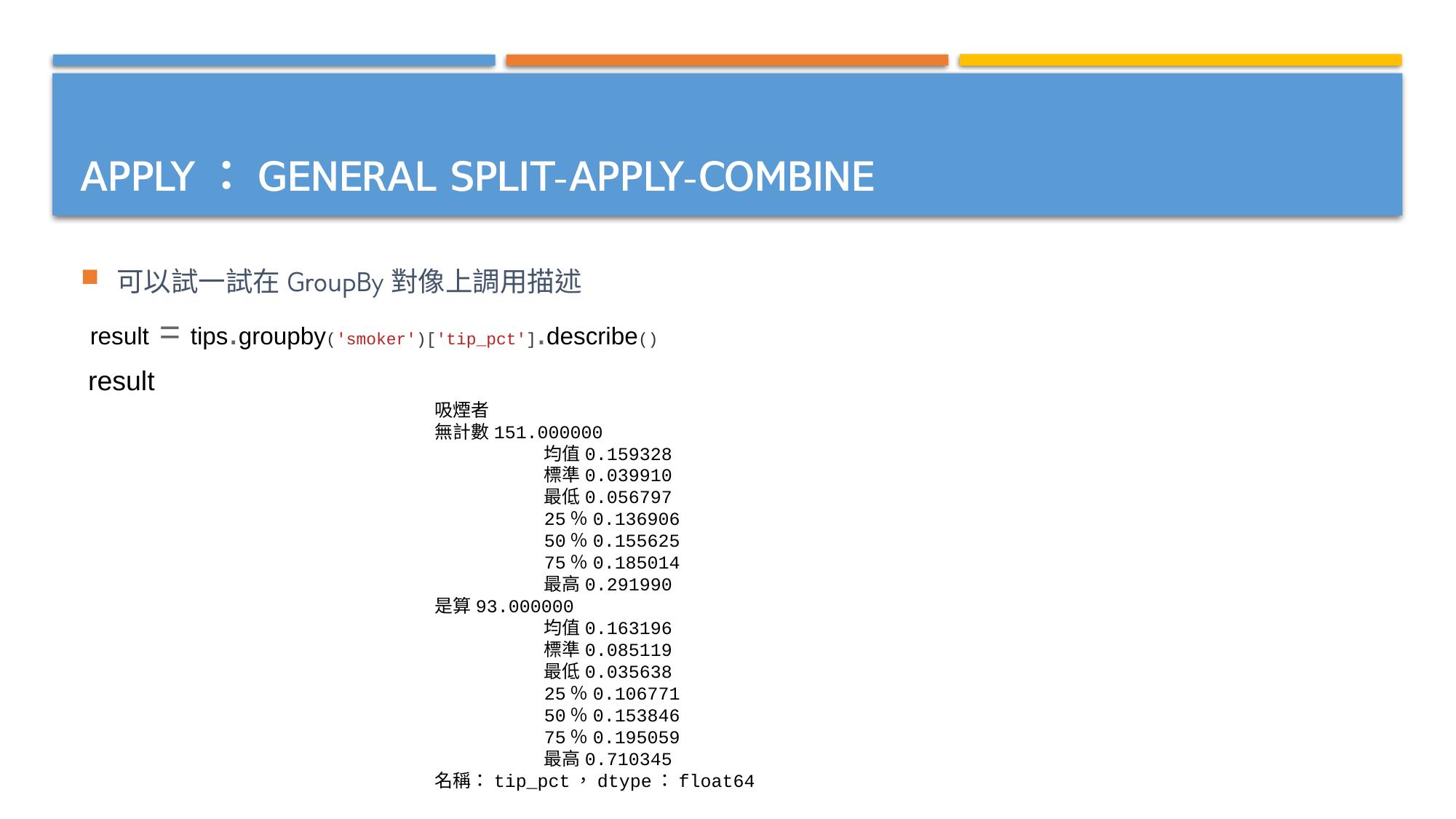

可以試一試在GroupBy對像上調用描述
# Apply：General split-apply-combine
result = tips.groupby('smoker')['tip_pct'].describe()
result
吸煙者
無計數151.000000
	均值0.159328
	標準0.039910
	最低0.056797
	25％0.136906
	50％0.155625
	75％0.185014
	最高0.291990
是算93.000000
	均值0.163196
	標準0.085119
	最低0.035638
	25％0.106771
	50％0.153846
	75％0.195059
	最高0.710345
名稱：tip_pct，dtype：float64